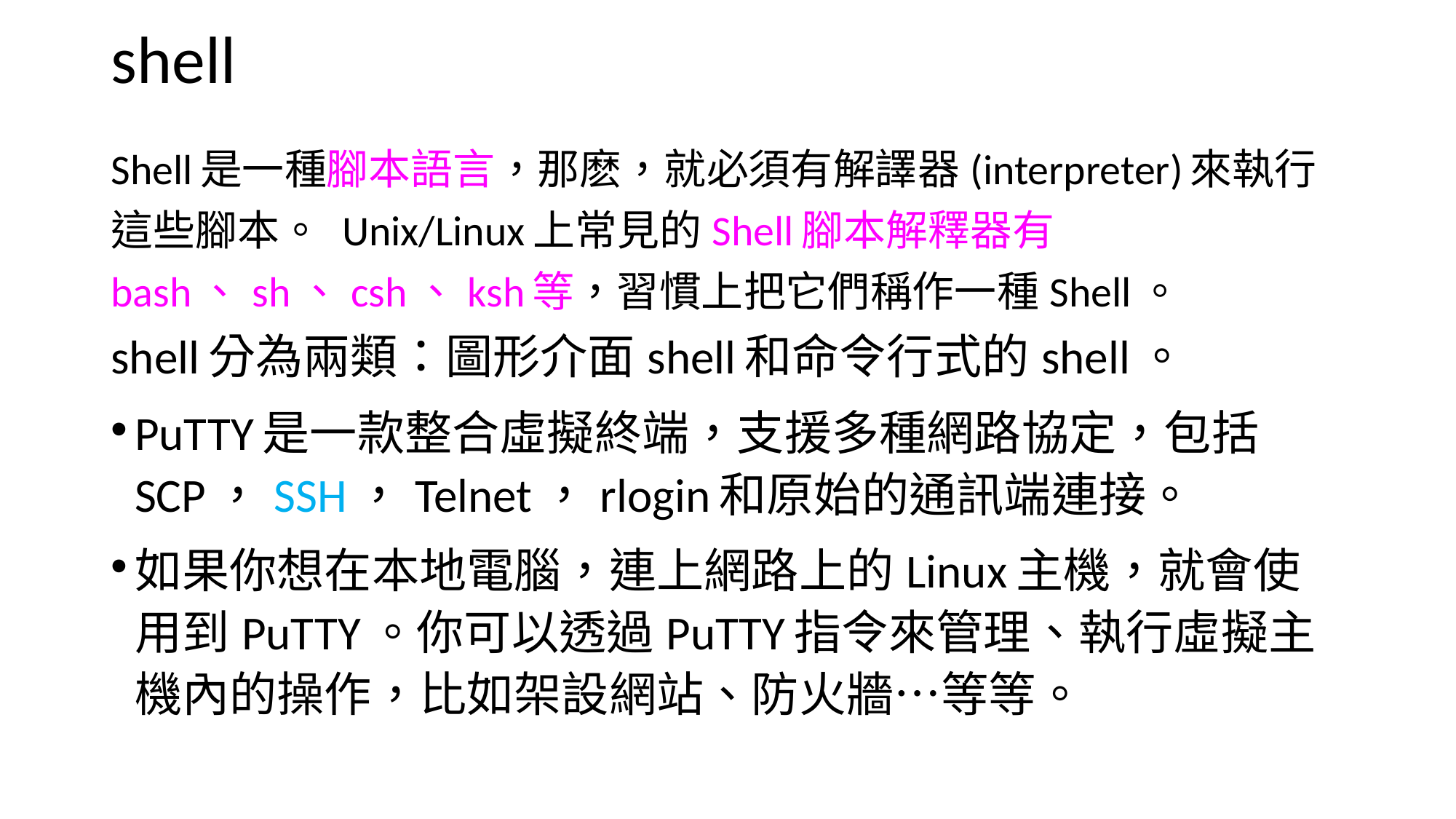

# shell
Shell是一種腳本語言，那麽，就必須有解譯器(interpreter)來執行這些腳本。 Unix/Linux上常見的Shell腳本解釋器有bash、sh、csh、ksh等，習慣上把它們稱作一種Shell。
shell分為兩類：圖形介面shell和命令行式的shell。
PuTTY是一款整合虛擬終端，支援多種網路協定，包括SCP，SSH，Telnet，rlogin和原始的通訊端連接。
如果你想在本地電腦，連上網路上的Linux主機，就會使用到PuTTY。你可以透過PuTTY指令來管理、執行虛擬主機內的操作，比如架設網站、防火牆…等等。